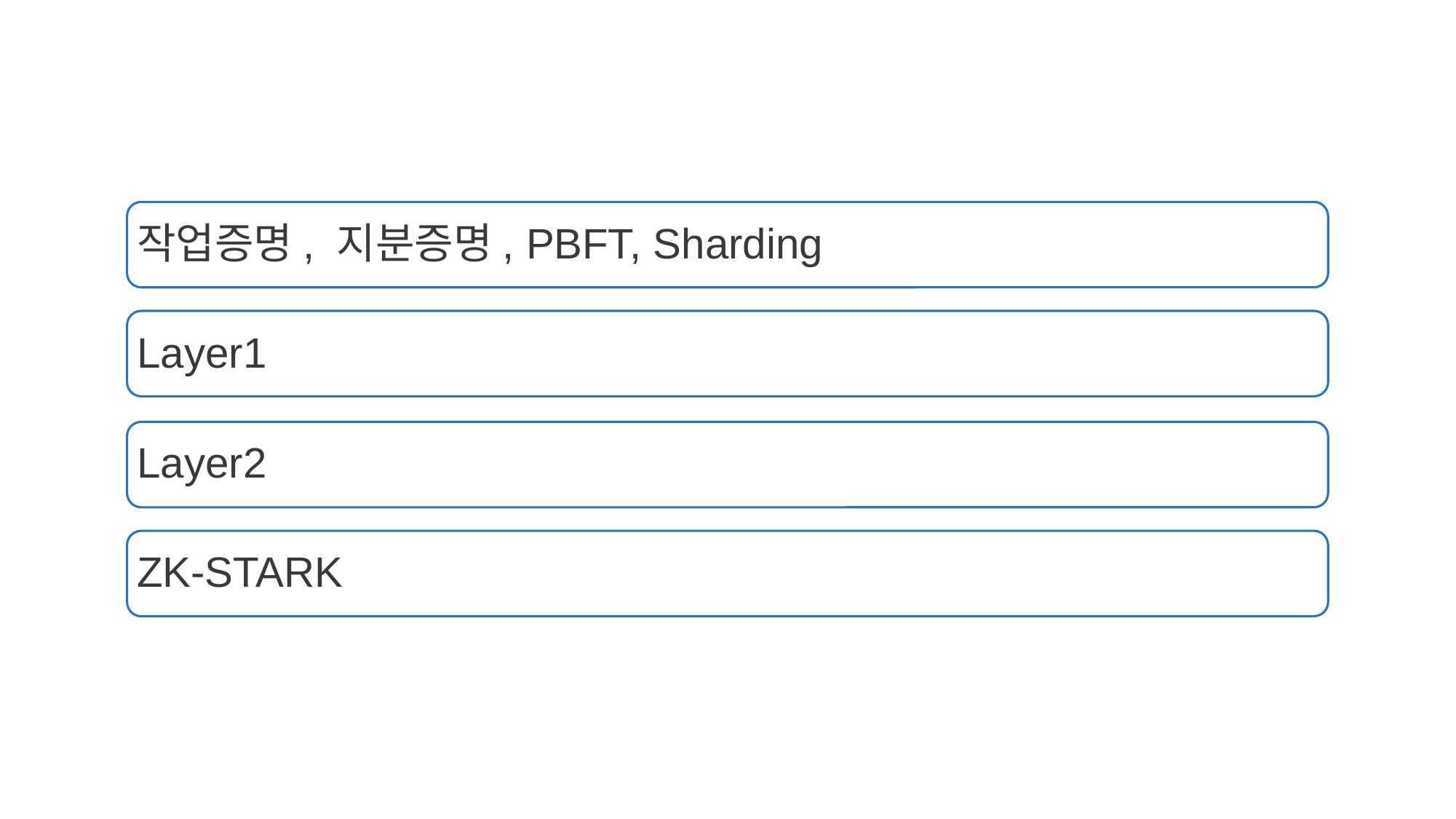

작업증명, 지분증명, PBFT, Sharding
Layer1
Layer2
ZK-STARK